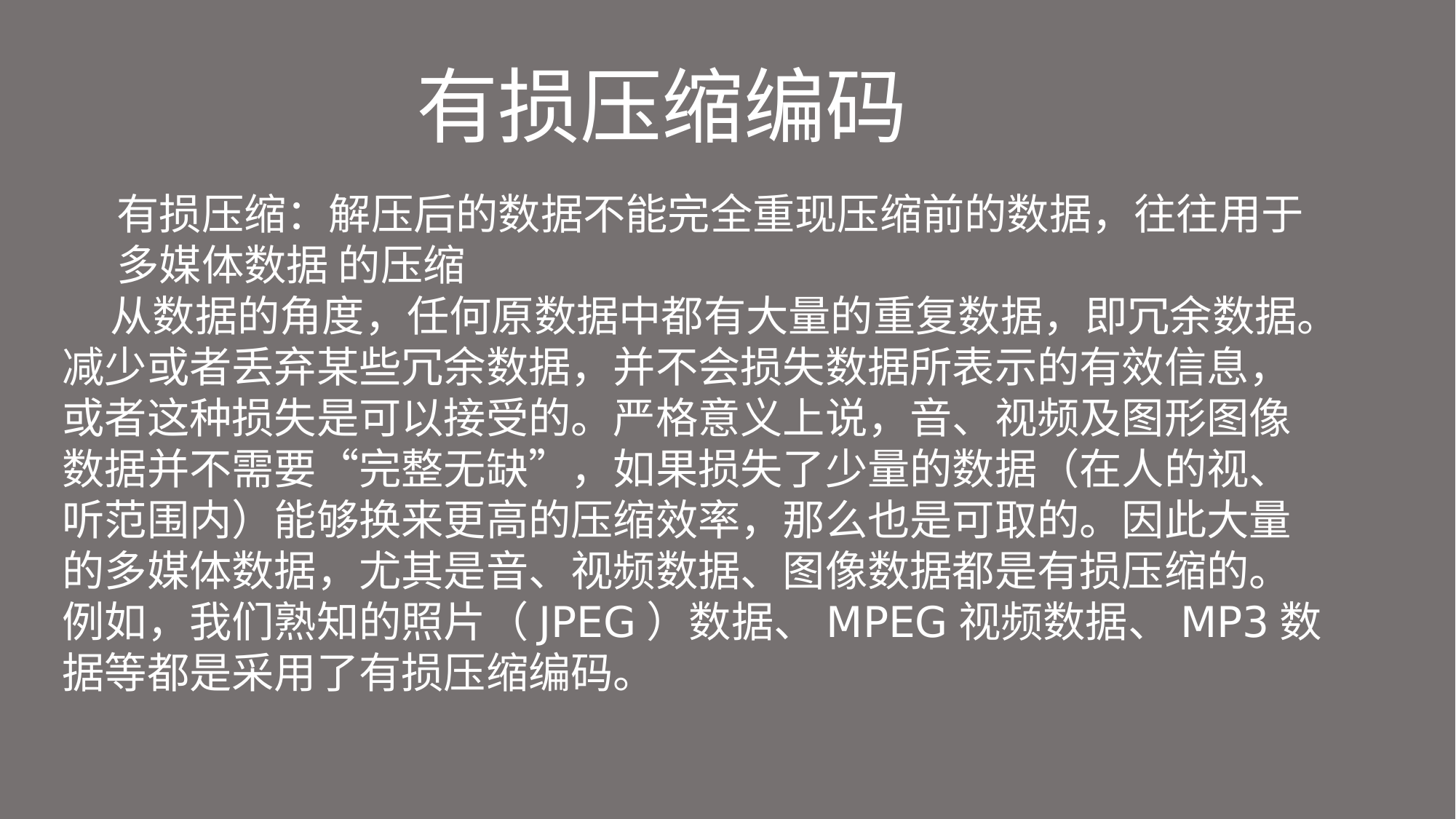

有损压缩编码
有损压缩：解压后的数据不能完全重现压缩前的数据，往往用于多媒体数据 的压缩
    从数据的角度，任何原数据中都有大量的重复数据，即冗余数据。减少或者丢弃某些冗余数据，并不会损失数据所表示的有效信息，或者这种损失是可以接受的。严格意义上说，音、视频及图形图像数据并不需要“完整无缺”，如果损失了少量的数据（在人的视、听范围内）能够换来更高的压缩效率，那么也是可取的。因此大量的多媒体数据，尤其是音、视频数据、图像数据都是有损压缩的。例如，我们熟知的照片（JPEG）数据、MPEG视频数据、MP3数据等都是采用了有损压缩编码。